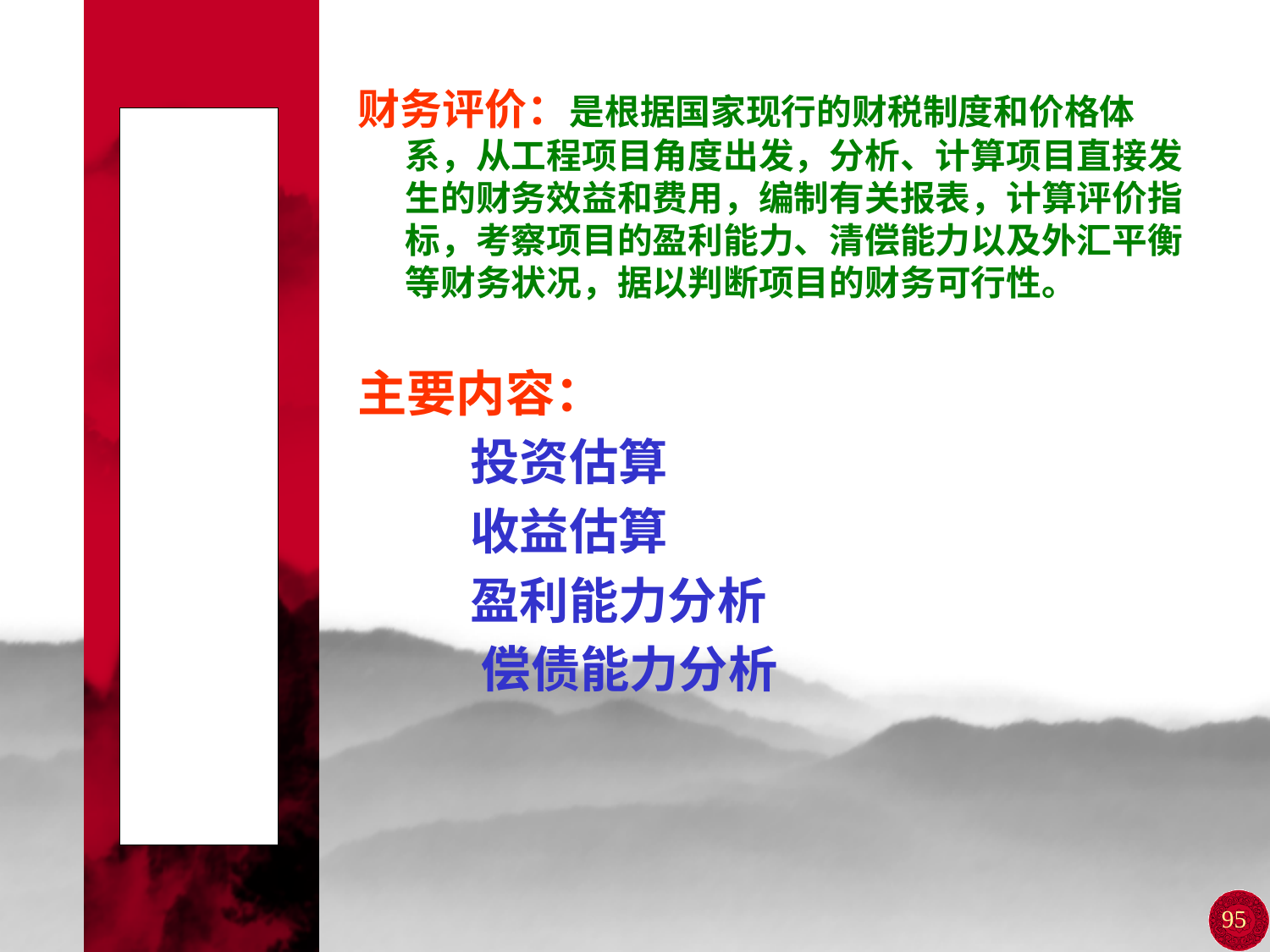

财务评价：是根据国家现行的财税制度和价格体系，从工程项目角度出发，分析、计算项目直接发生的财务效益和费用，编制有关报表，计算评价指标，考察项目的盈利能力、清偿能力以及外汇平衡等财务状况，据以判断项目的财务可行性。

主要内容：
         投资估算
         收益估算
         盈利能力分析
          偿债能力分析
# 绪    论
95